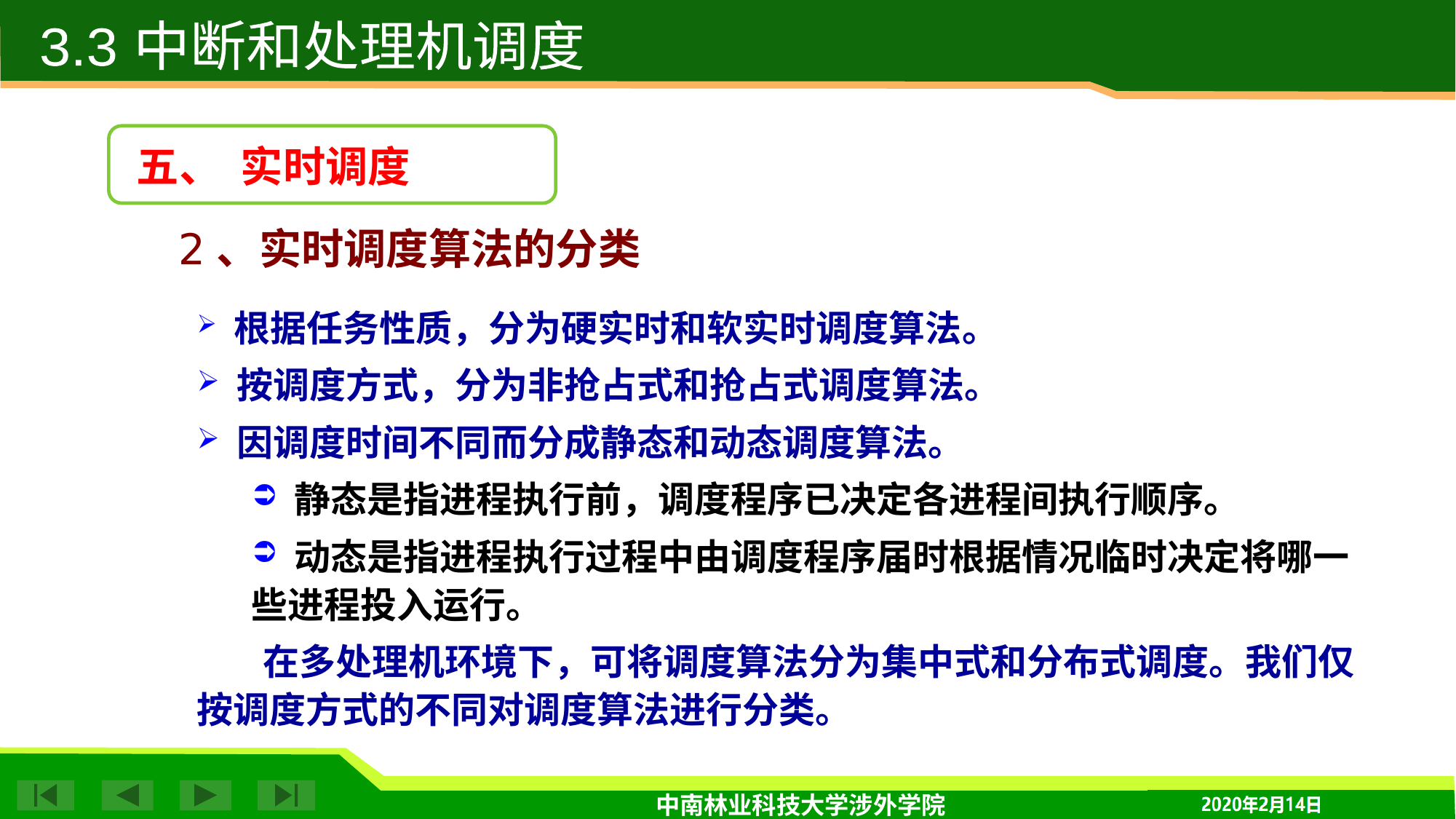

3.3 中断和处理机调度

五、  实时调度
2、实时调度算法的分类
 根据任务性质，分为硬实时和软实时调度算法。
 按调度方式，分为非抢占式和抢占式调度算法。
 因调度时间不同而分成静态和动态调度算法。
 静态是指进程执行前，调度程序已决定各进程间执行顺序。
 动态是指进程执行过程中由调度程序届时根据情况临时决定将哪一些进程投入运行。
       在多处理机环境下，可将调度算法分为集中式和分布式调度。我们仅按调度方式的不同对调度算法进行分类。